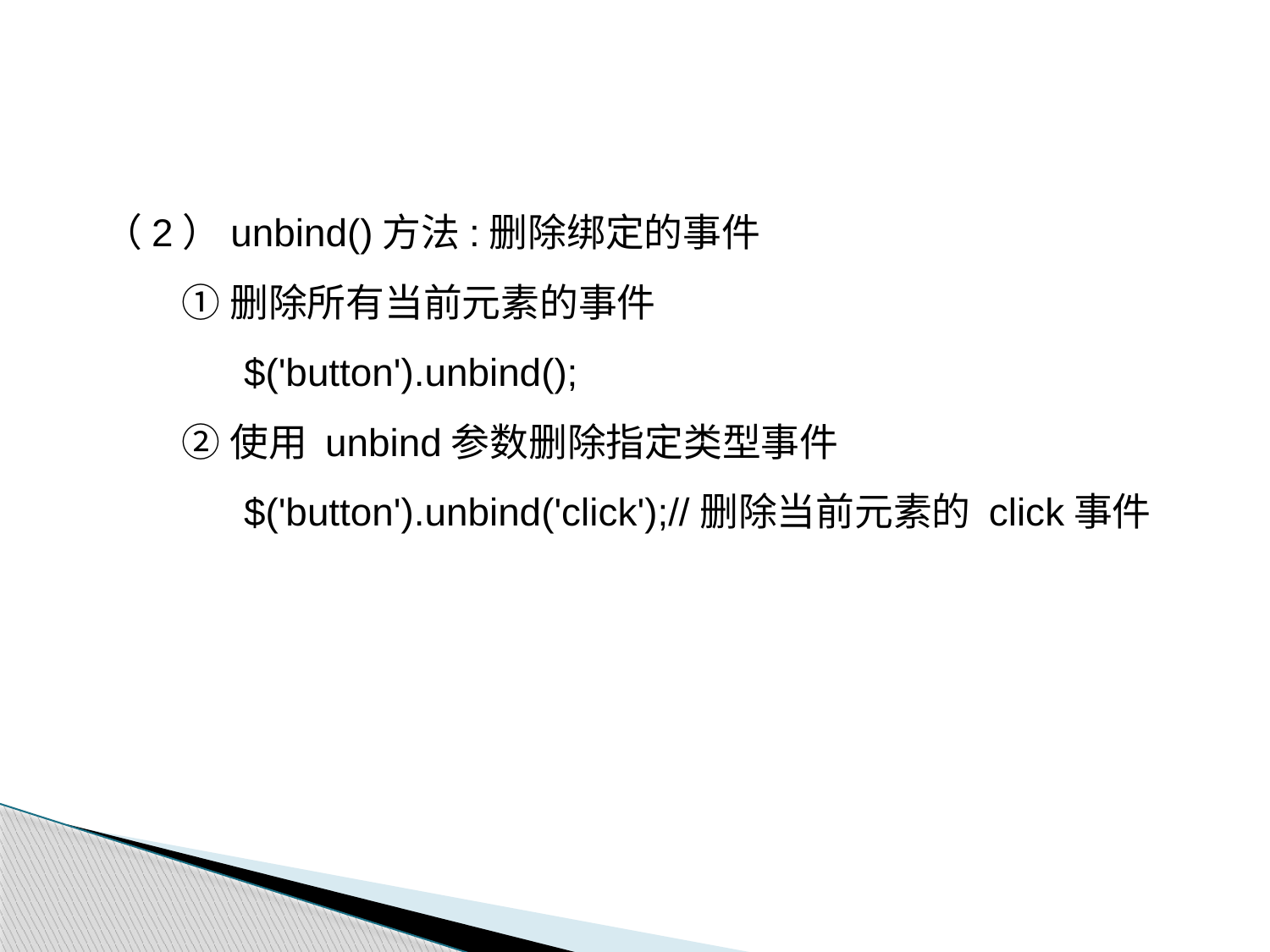

（2）unbind()方法:删除绑定的事件
         ①删除所有当前元素的事件
             $('button').unbind();
         ②使用 unbind参数删除指定类型事件
             $('button').unbind('click');//删除当前元素的 click事件